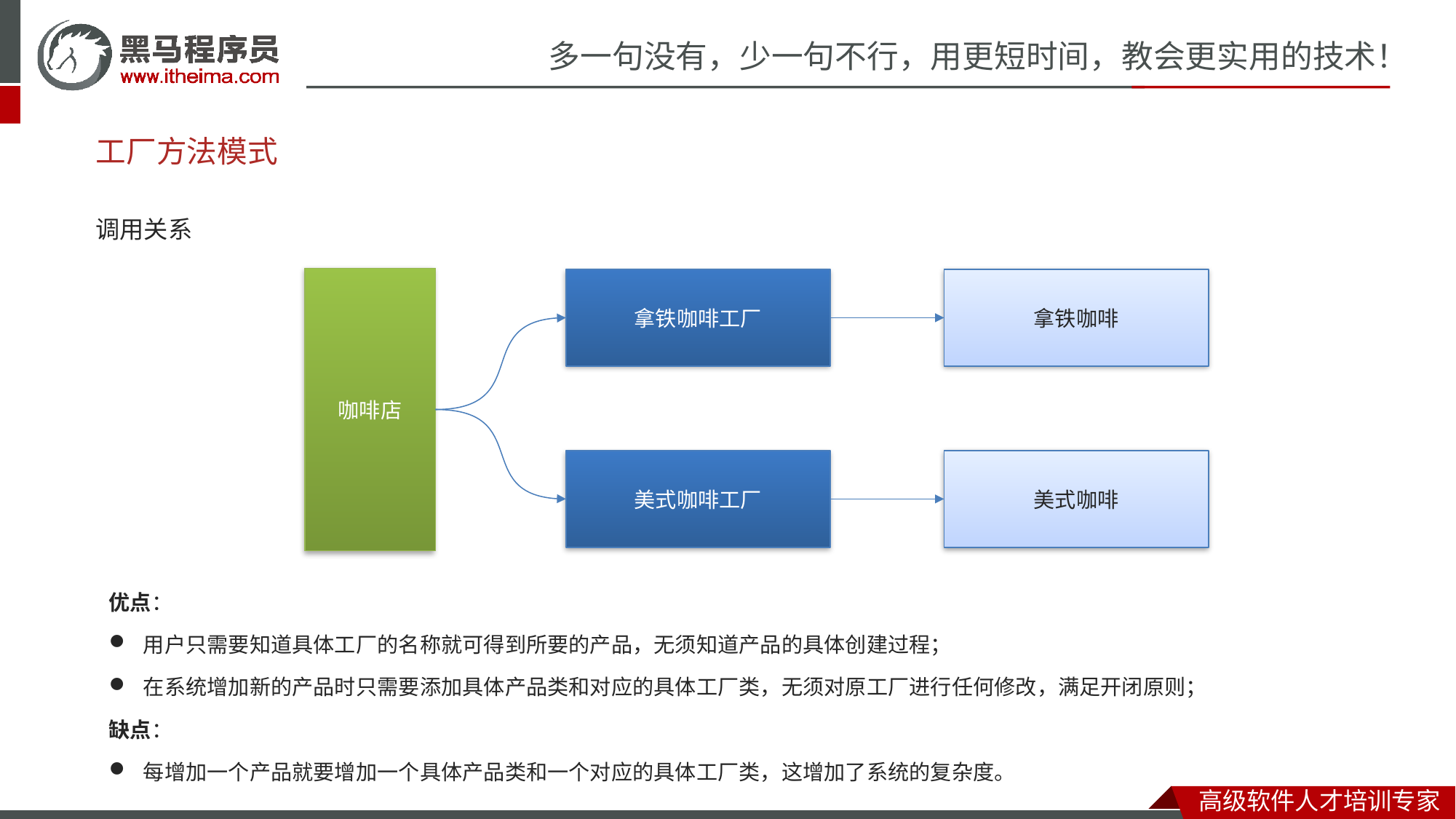

# 工厂方法模式
调用关系
咖啡店
拿铁咖啡工厂
拿铁咖啡
美式咖啡工厂
美式咖啡
优点：
用户只需要知道具体工厂的名称就可得到所要的产品，无须知道产品的具体创建过程；
在系统增加新的产品时只需要添加具体产品类和对应的具体工厂类，无须对原工厂进行任何修改，满足开闭原则；
缺点：
每增加一个产品就要增加一个具体产品类和一个对应的具体工厂类，这增加了系统的复杂度。